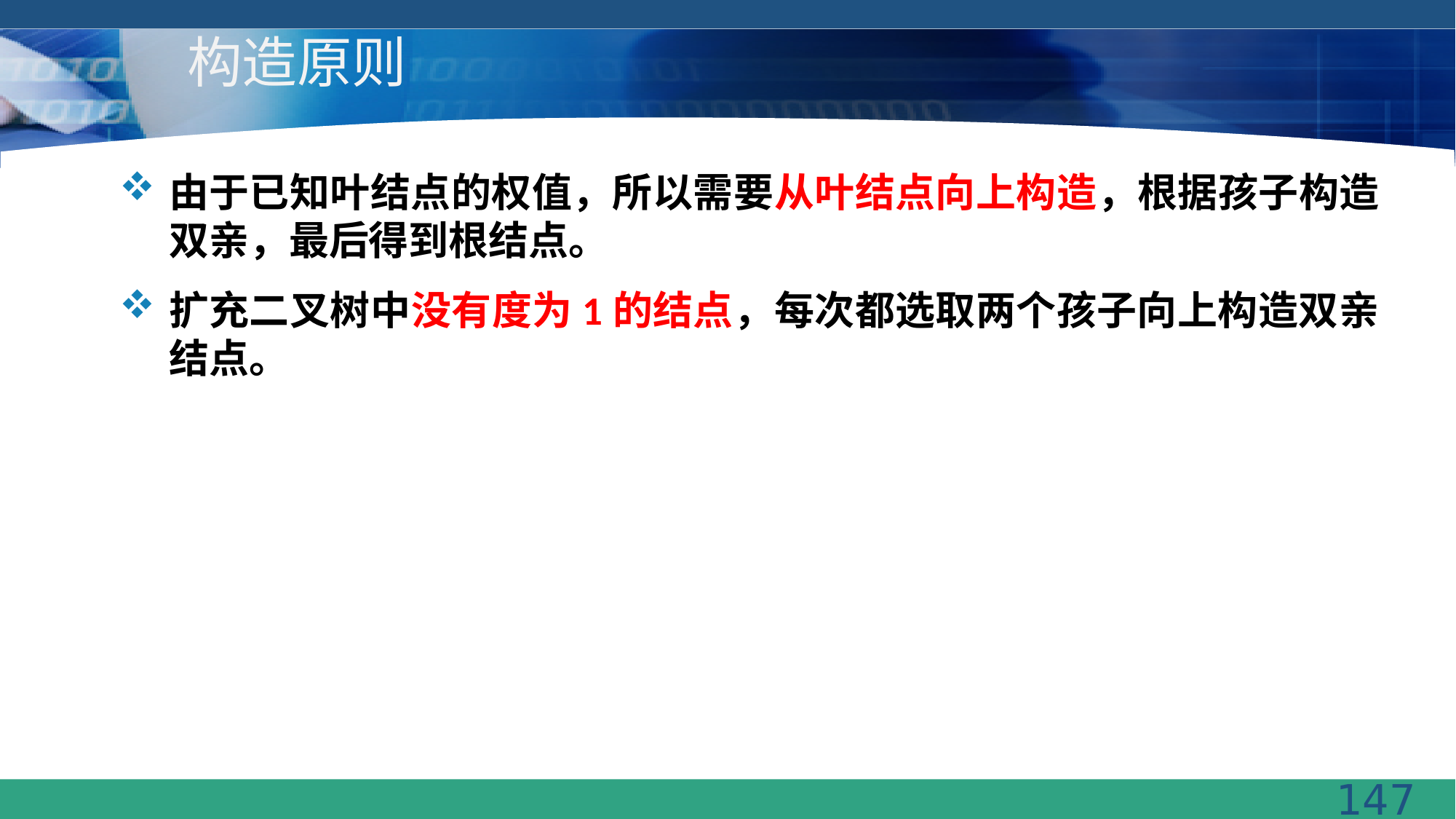

# 构造原则
由于已知叶结点的权值，所以需要从叶结点向上构造，根据孩子构造双亲，最后得到根结点。
扩充二叉树中没有度为1的结点，每次都选取两个孩子向上构造双亲结点。